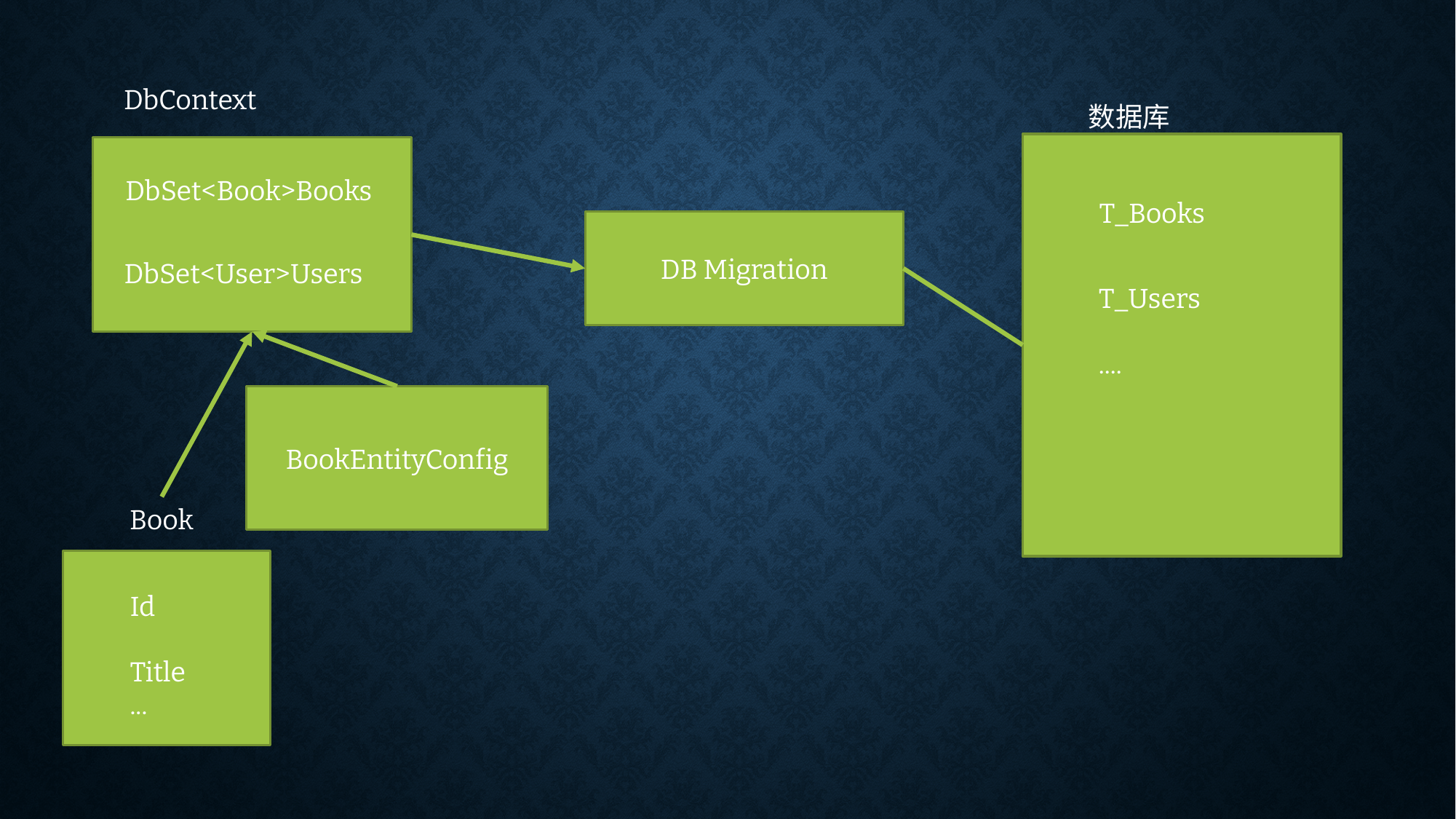

DbContext
数据库

DbSet<Book>Books
T_Books
DB Migration
DbSet<User>Users
T_Users

....
BookEntityConfig
Book

Id

Title
...